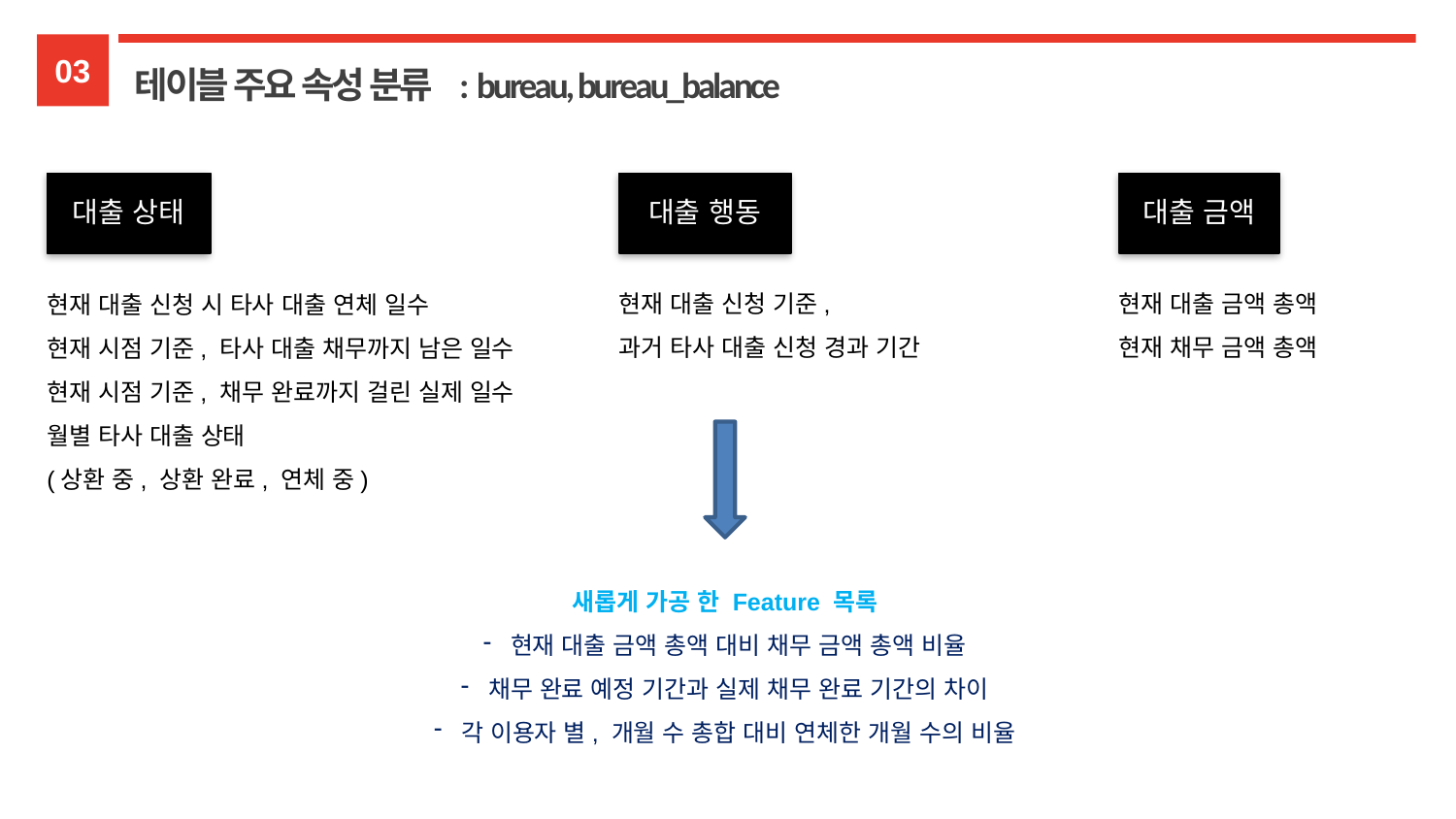

03
테이블 주요 속성 분류  :  bureau, bureau_balance
대출 상태
대출 행동
대출 금액
현재 대출 신청 기준,
과거 타사 대출 신청 경과 기간
현재 대출 금액 총액
현재 채무 금액 총액
현재 대출 신청 시 타사 대출 연체 일수
현재 시점 기준, 타사 대출 채무까지 남은 일수
현재 시점 기준, 채무 완료까지 걸린 실제 일수
월별 타사 대출 상태
(상환 중, 상환 완료, 연체 중)

새롭게 가공 한 Feature 목록
현재 대출 금액 총액 대비 채무 금액 총액 비율
채무 완료 예정 기간과 실제 채무 완료 기간의 차이
각 이용자 별, 개월 수 총합 대비 연체한 개월 수의 비율